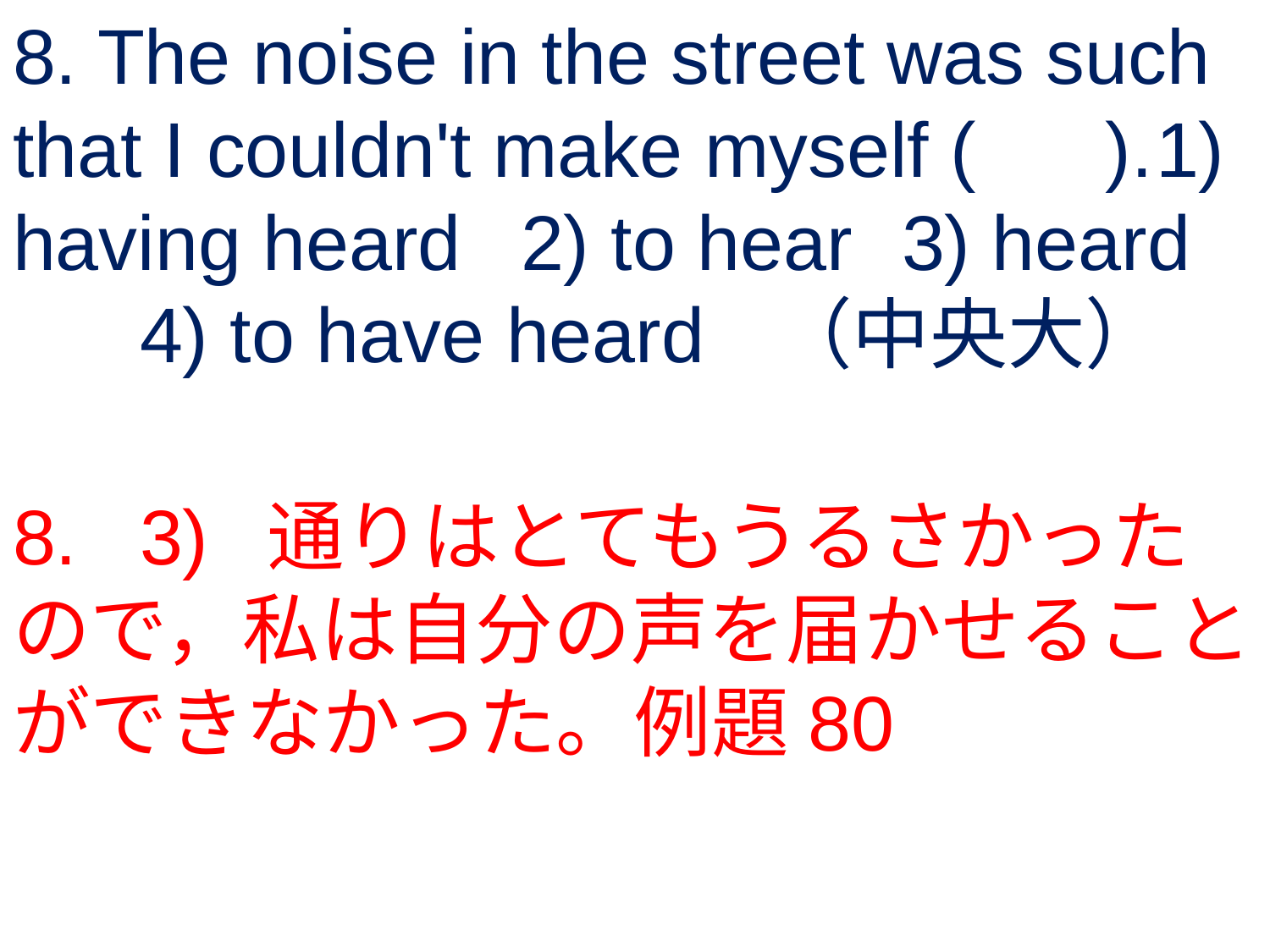

# 8. The noise in the street was such that I couldn't make myself (      ).	1) having heard	2) to hear	3) heard	4) to have heard	（中央大）
8.	3) 	通りはとてもうるさかったので，私は自分の声を届かせることができなかった。例題80